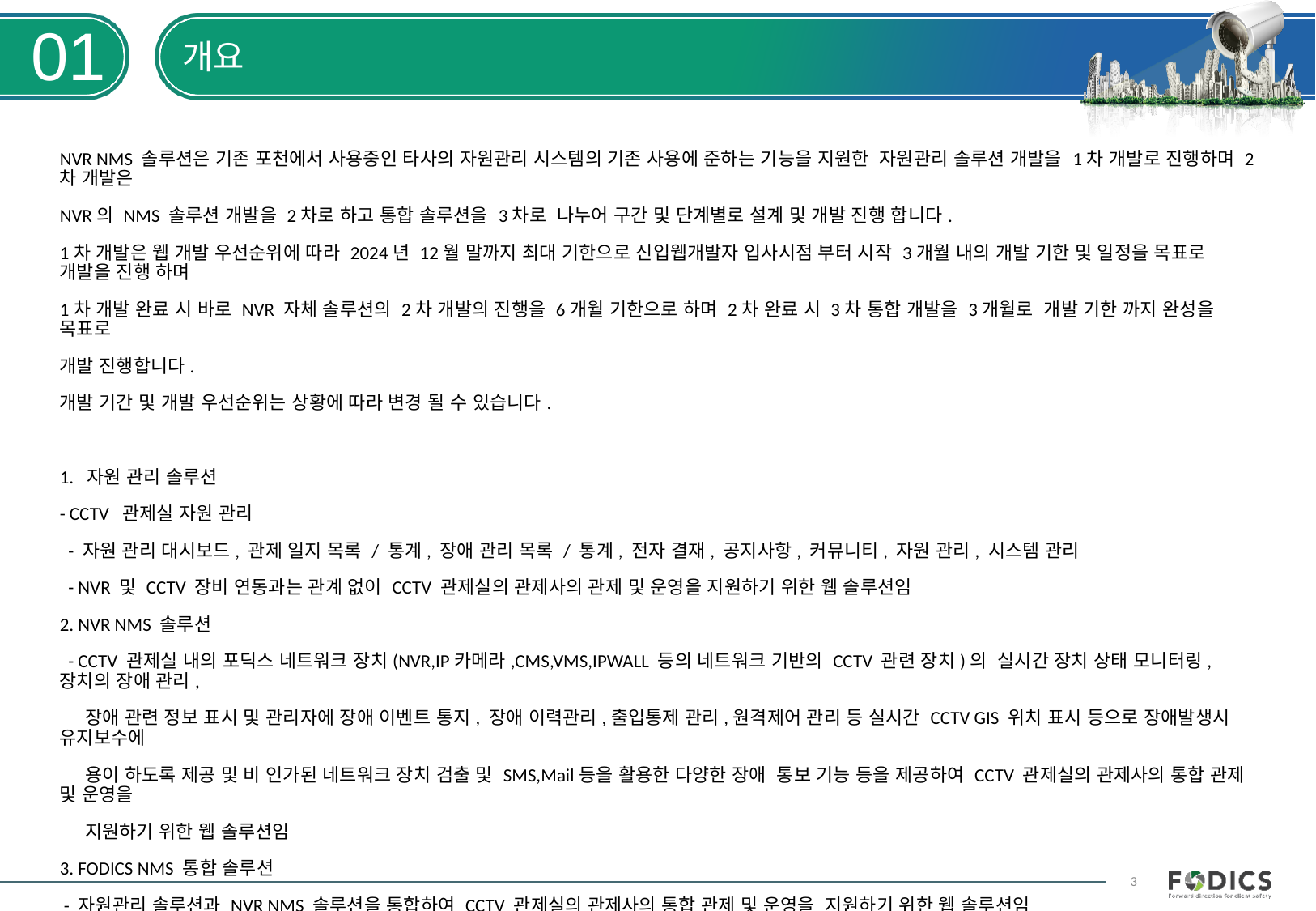

01
# 개요
NVR NMS 솔루션은 기존 포천에서 사용중인 타사의 자원관리 시스템의 기존 사용에 준하는 기능을 지원한  자원관리 솔루션 개발을 1차 개발로 진행하며 2차 개발은
NVR의 NMS 솔루션 개발을 2차로 하고 통합 솔루션을 3차로  나누어 구간 및 단계별로 설계 및 개발 진행 합니다.
1차 개발은 웹 개발 우선순위에 따라 2024년 12월 말까지 최대 기한으로 신입웹개발자 입사시점 부터 시작 3개월 내의 개발 기한 및 일정을 목표로 개발을 진행 하며
1차 개발 완료 시 바로 NVR 자체 솔루션의 2차 개발의 진행을 6개월 기한으로 하며 2차 완료 시 3차 통합 개발을 3개월로  개발 기한 까지 완성을 목표로
개발 진행합니다.
개발 기간 및 개발 우선순위는 상황에 따라 변경 될 수 있습니다.

1.  자원 관리 솔루션
- CCTV  관제실 자원 관리
  - 자원 관리 대시보드, 관제 일지 목록 / 통계, 장애 관리 목록 / 통계, 전자 결재, 공지사항, 커뮤니티, 자원 관리, 시스템 관리
  - NVR 및 CCTV 장비 연동과는 관계 없이 CCTV 관제실의 관제사의 관제 및 운영을 지원하기 위한 웹 솔루션임
2. NVR NMS 솔루션
  - CCTV 관제실 내의 포딕스 네트워크 장치(NVR,IP카메라,CMS,VMS,IPWALL 등의 네트워크 기반의 CCTV 관련 장치)의  실시간 장치 상태 모니터링, 장치의 장애 관리,
    장애 관련 정보 표시 및 관리자에 장애 이벤트 통지, 장애 이력관리,출입통제 관리,원격제어 관리 등 실시간 CCTV GIS 위치 표시 등으로 장애발생시 유지보수에
    용이 하도록 제공 및 비 인가된 네트워크 장치 검출 및 SMS,Mail등을 활용한 다양한 장애  통보 기능 등을 제공하여 CCTV 관제실의 관제사의 통합 관제 및 운영을
    지원하기 위한 웹 솔루션임
3. FODICS NMS 통합 솔루션
 - 자원관리 솔루션과 NVR NMS 솔루션을 통합하여 CCTV 관제실의 관제사의 통합 관제 및 운영을  지원하기 위한 웹 솔루션임
 - 포딕스 전체 네트워크 기반 제품의  통합 관리 솔루션으로 확장

3